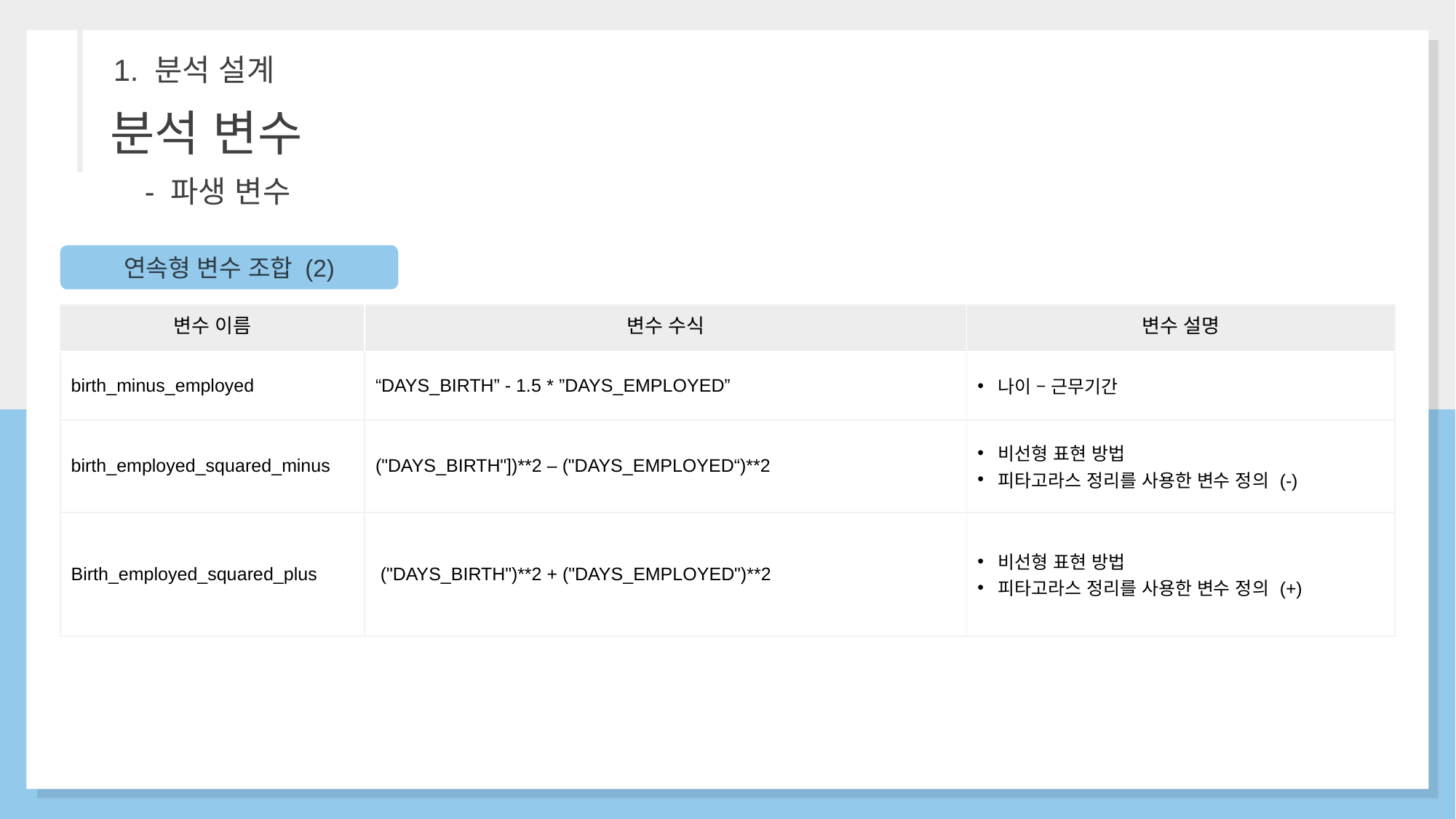

1. 분석 설계
분석 변수
- 파생 변수
연속형 변수 조합 (2)
| 변수 이름 | 변수 수식 | 변수 설명 |
| --- | --- | --- |
| birth\_minus\_employed | “DAYS\_BIRTH” - 1.5 \* ”DAYS\_EMPLOYED” | 나이 – 근무기간 |
| birth\_employed\_squared\_minus | ("DAYS\_BIRTH"])\*\*2 – ("DAYS\_EMPLOYED“)\*\*2 | 비선형 표현 방법 피타고라스 정리를 사용한 변수 정의 (-) |
| Birth\_employed\_squared\_plus | ("DAYS\_BIRTH")\*\*2 + ("DAYS\_EMPLOYED")\*\*2 | 비선형 표현 방법 피타고라스 정리를 사용한 변수 정의 (+) |